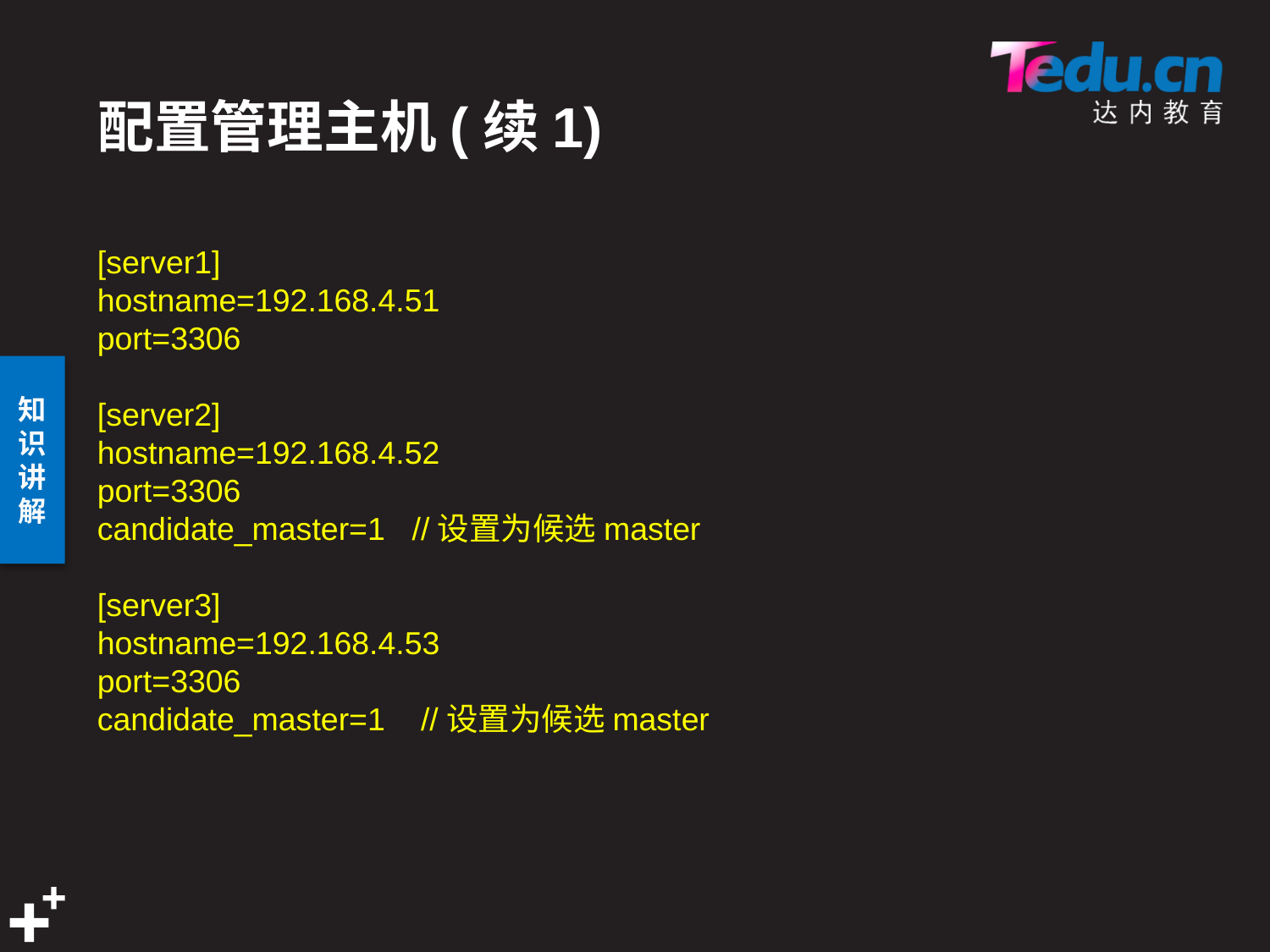

# 配置管理主机(续1)
[server1]
hostname=192.168.4.51
port=3306

[server2]
hostname=192.168.4.52
port=3306
candidate_master=1   //设置为候选master

[server3]
hostname=192.168.4.53
port=3306
candidate_master=1    //设置为候选master